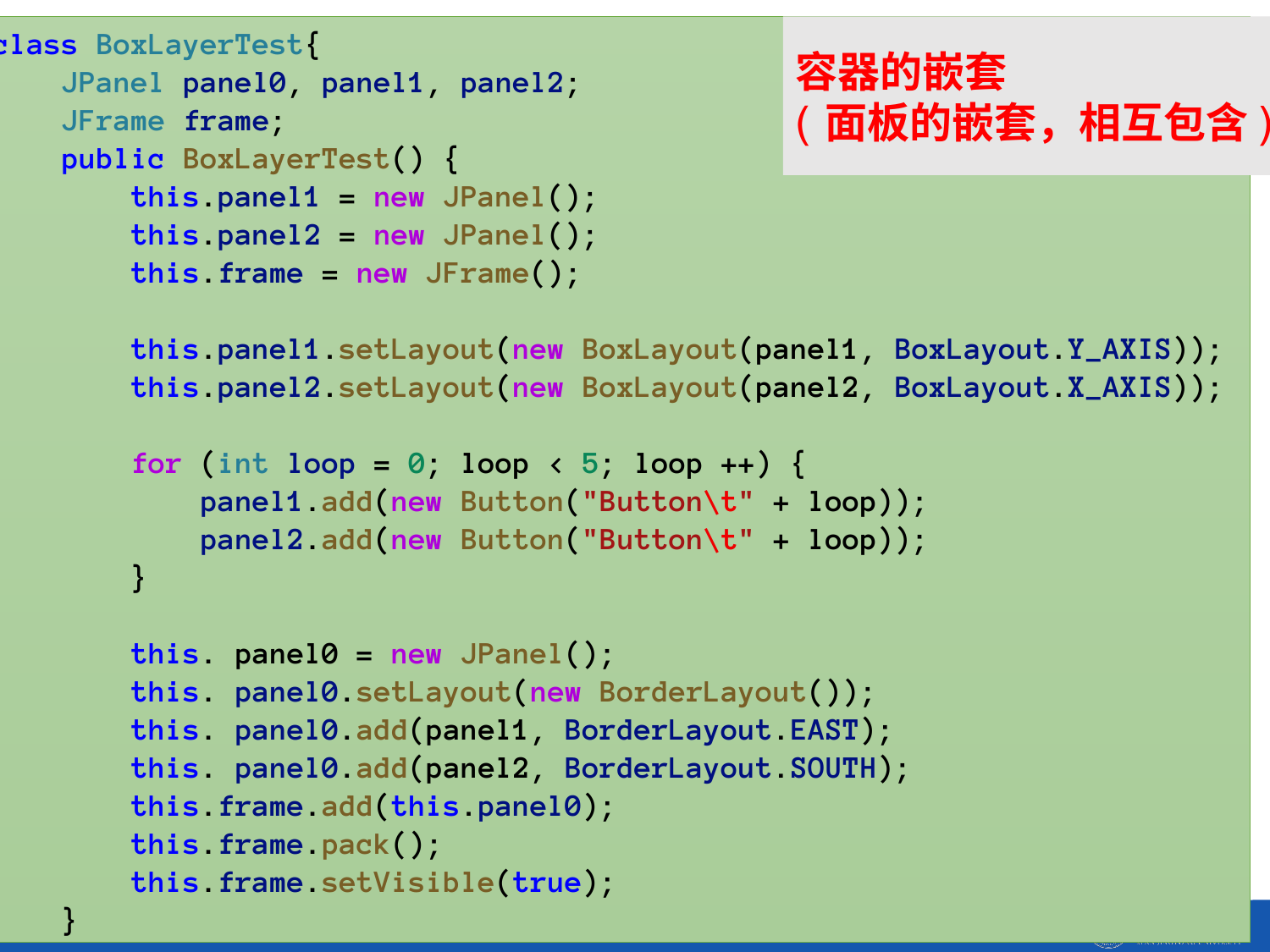

class BoxLayerTest{
    JPanel panel0, panel1, panel2;
    JFrame frame;
    public BoxLayerTest() {
        this.panel1 = new JPanel();
        this.panel2 = new JPanel();
        this.frame = new JFrame();

        this.panel1.setLayout(new BoxLayout(panel1, BoxLayout.Y_AXIS));
        this.panel2.setLayout(new BoxLayout(panel2, BoxLayout.X_AXIS));

        for (int loop = 0; loop < 5; loop ++) {
            panel1.add(new Button("Button\t" + loop));
            panel2.add(new Button("Button\t" + loop));
        }

        this. panel0 = new JPanel();
        this. panel0.setLayout(new BorderLayout());
        this. panel0.add(panel1, BorderLayout.EAST);
        this. panel0.add(panel2, BorderLayout.SOUTH);
        this.frame.add(this.panel0);
        this.frame.pack();
        this.frame.setVisible(true);
    }
容器的嵌套
(面板的嵌套，相互包含)